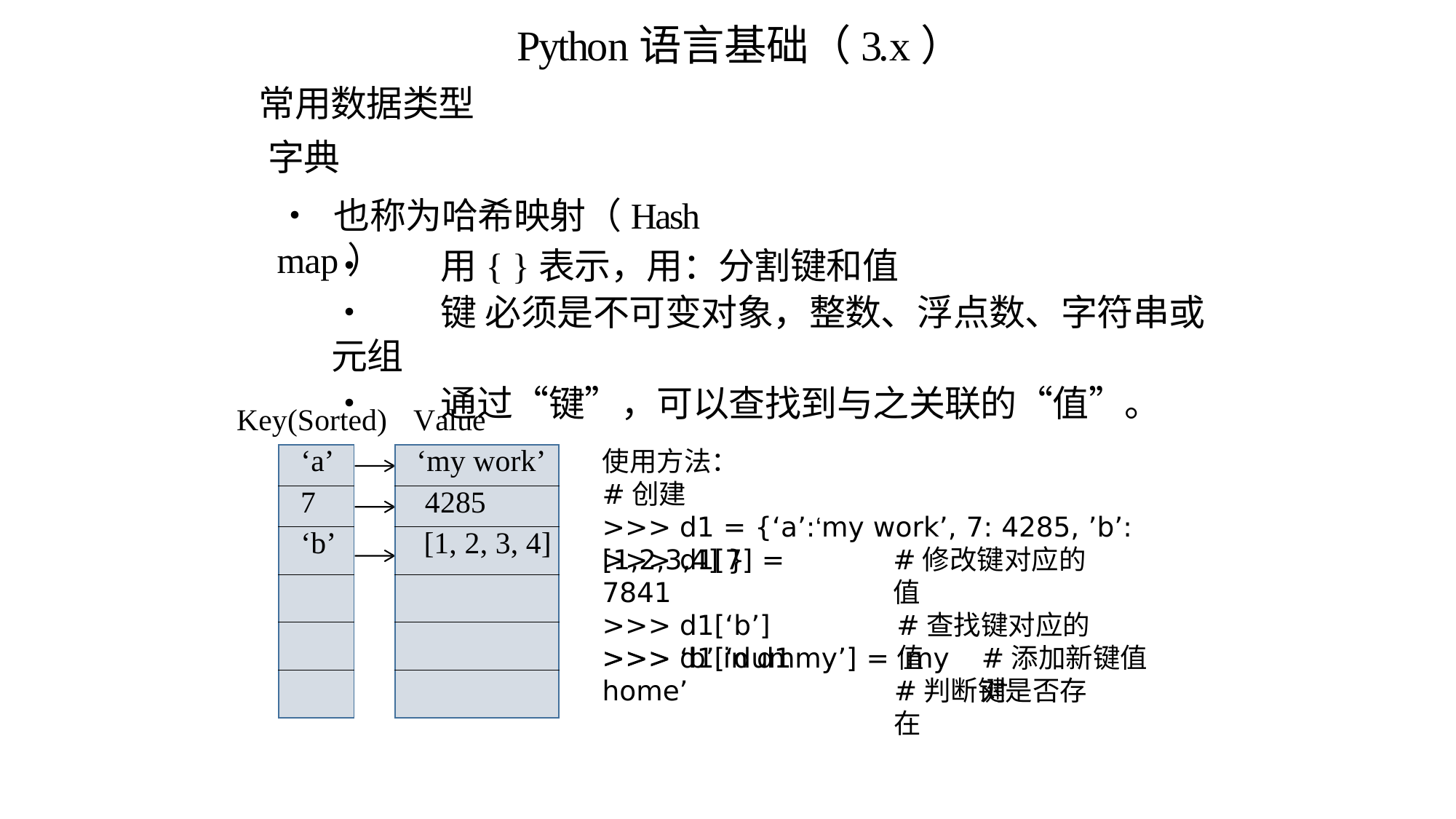

Python语言基础（3.x）
常用数据类型
字典
• 也称为哈希映射（Hash map）
•	用{ }表示，用：分割键和值
•	键 必须是不可变对象，整数、浮点数、字符串或元组
•	通过“键”，可以查找到与之关联的“值”。
Value
Key(Sorted)
使用方法：
#创建
>>> d1 = {‘a’:‘my work’, 7: 4285, ’b’:[1,2,3,4] }
| ‘a’ |
| --- |
| 7 |
| ‘b’ |
|  |
|  |
|  |
| ‘my work’ |
| --- |
| 4285 |
| [1, 2, 3, 4] |
|  |
|  |
|  |

>>> d1[7] = 7841
>>> d1[‘b’]
>>> ‘b’ in d1
#修改键对应的值
#查找键对应的值
#判断键是否存在

>>> d1[‘dummy’] = ‘my home’
#添加新键值对